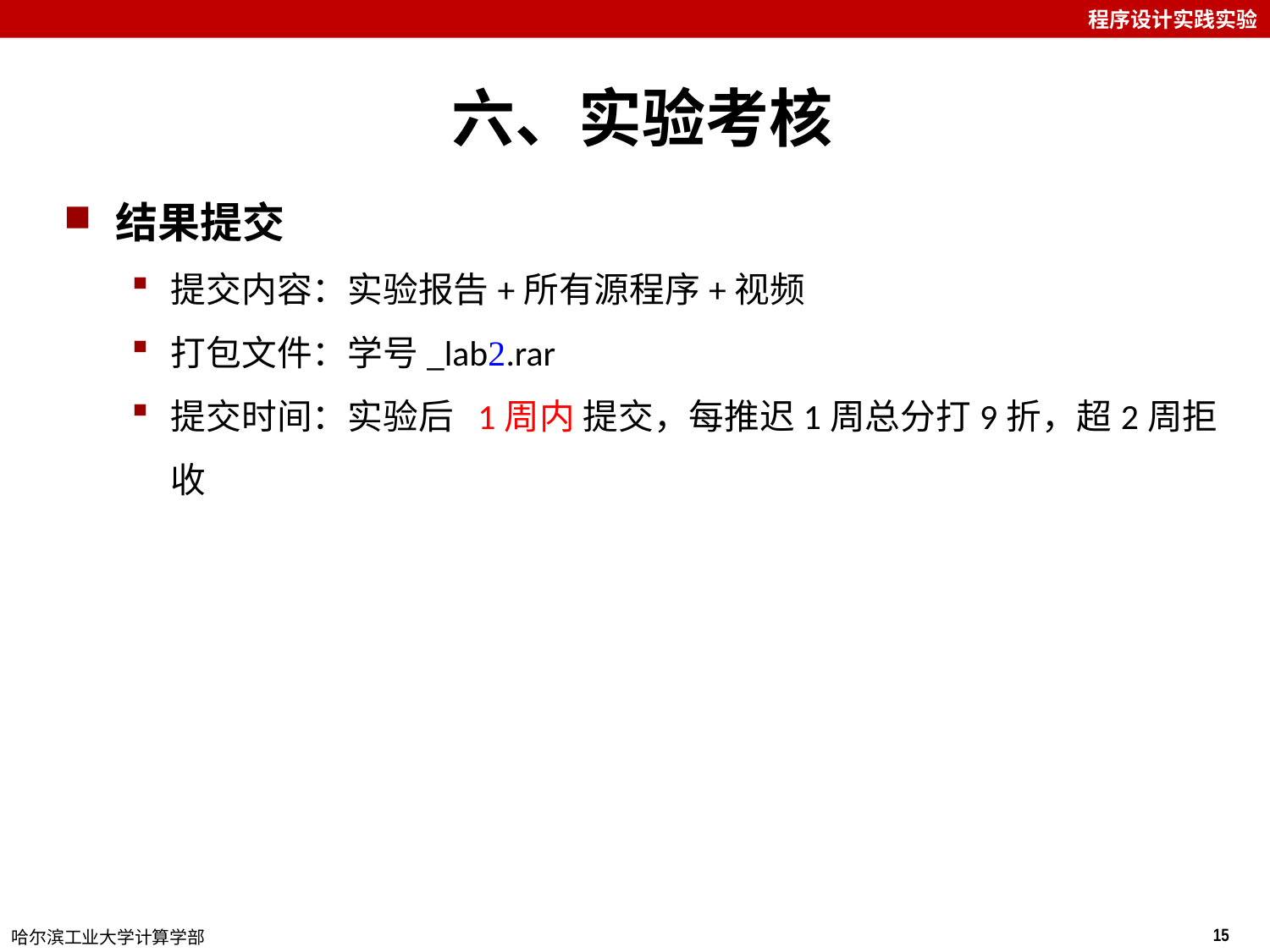

# 六、实验考核
结果提交
提交内容：实验报告+所有源程序+视频
打包文件：学号_lab2.rar
提交时间：实验后  1周内 提交，每推迟1周总分打9折，超2周拒收